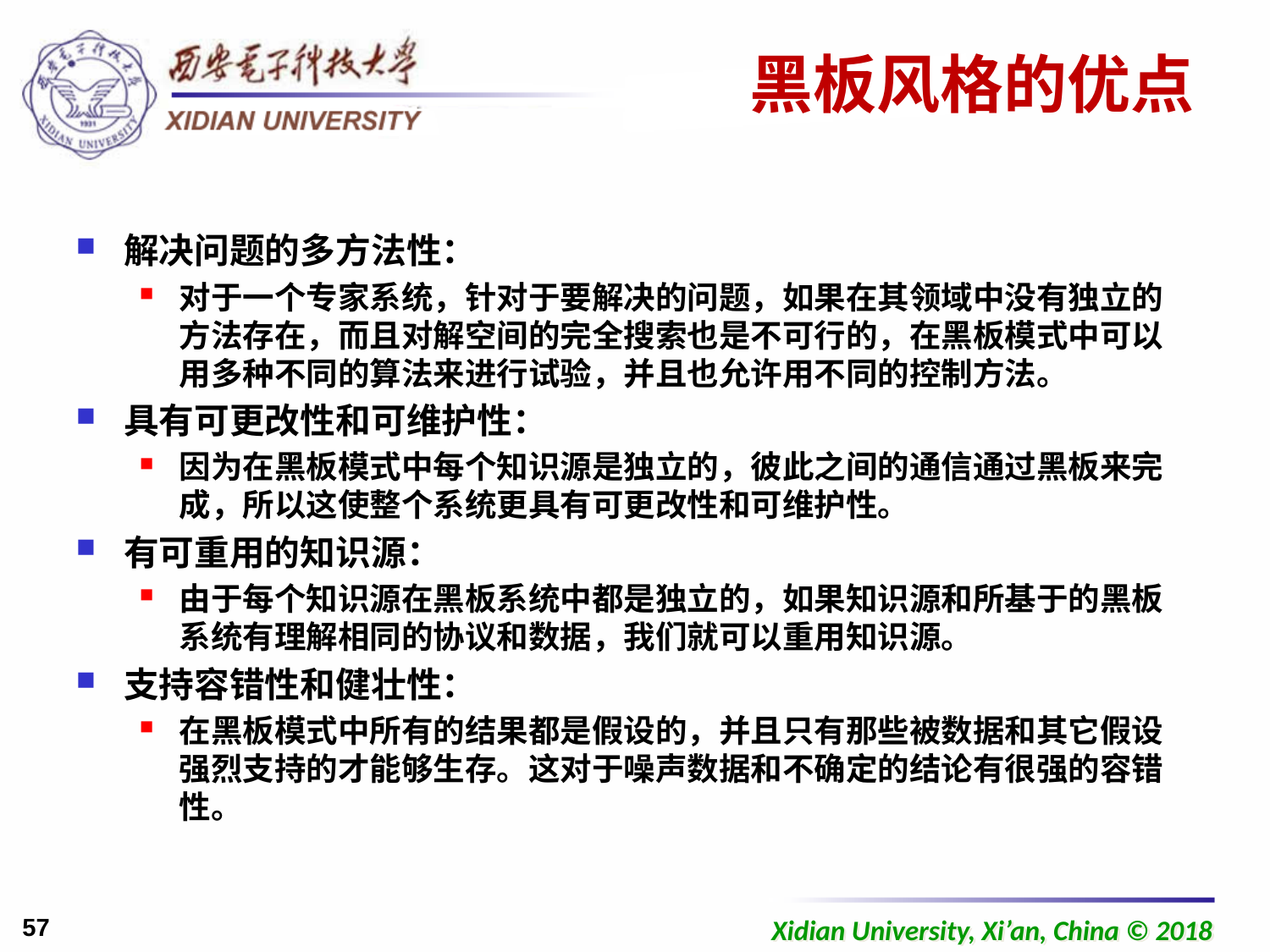

# 黑板风格的优点
解决问题的多方法性：
对于一个专家系统，针对于要解决的问题，如果在其领域中没有独立的方法存在，而且对解空间的完全搜索也是不可行的，在黑板模式中可以用多种不同的算法来进行试验，并且也允许用不同的控制方法。
具有可更改性和可维护性：
因为在黑板模式中每个知识源是独立的，彼此之间的通信通过黑板来完成，所以这使整个系统更具有可更改性和可维护性。
有可重用的知识源：
由于每个知识源在黑板系统中都是独立的，如果知识源和所基于的黑板系统有理解相同的协议和数据，我们就可以重用知识源。
支持容错性和健壮性：
在黑板模式中所有的结果都是假设的，并且只有那些被数据和其它假设强烈支持的才能够生存。这对于噪声数据和不确定的结论有很强的容错性。